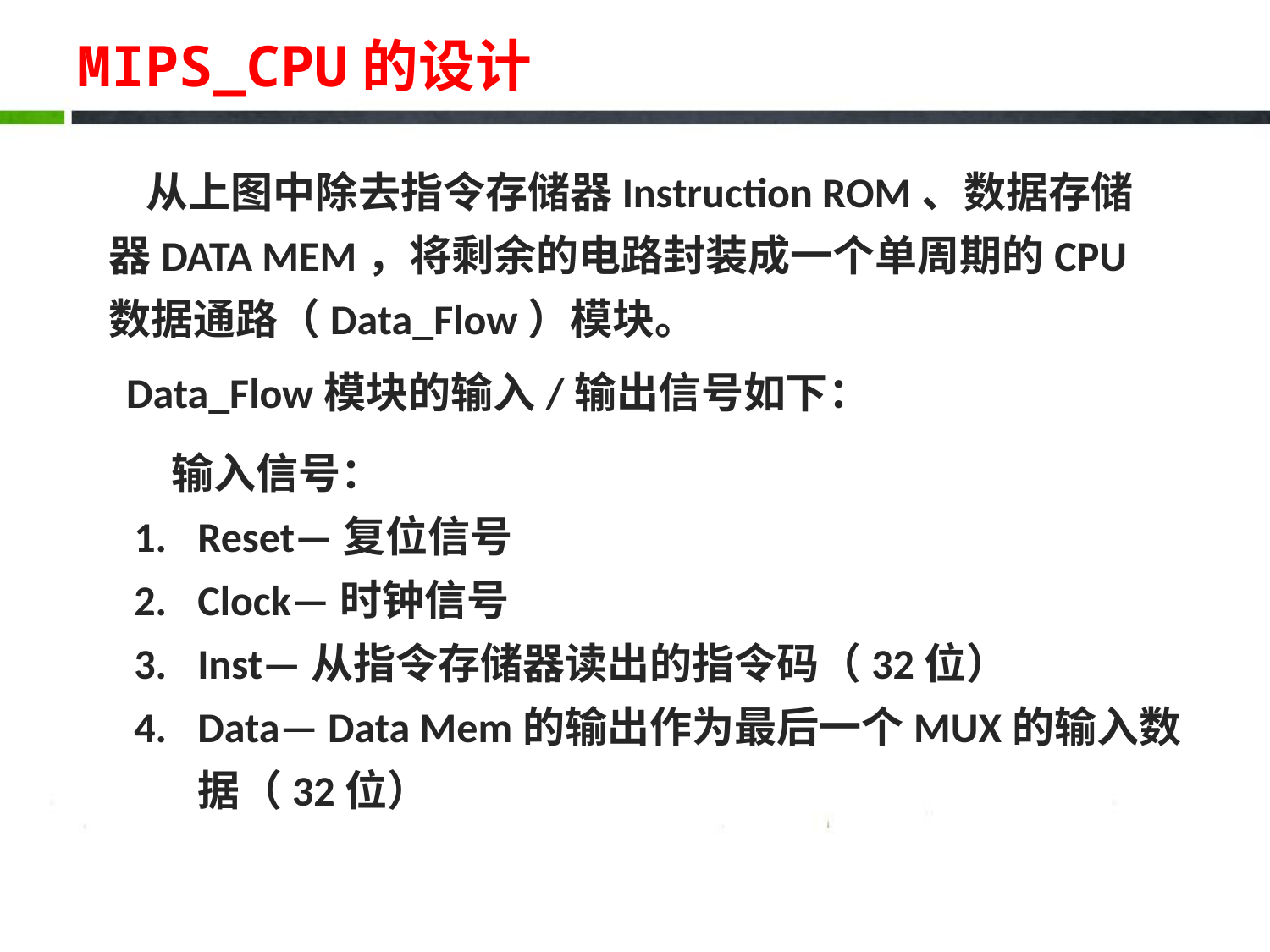

# MIPS_CPU的设计
从上图中除去指令存储器Instruction ROM、数据存储器DATA MEM，将剩余的电路封装成一个单周期的CPU数据通路（Data_Flow）模块。
Data_Flow模块的输入/输出信号如下：
输入信号：
Reset—复位信号
Clock—时钟信号
Inst—从指令存储器读出的指令码（32位）
Data— Data Mem的输出作为最后一个MUX的输入数据（32位）